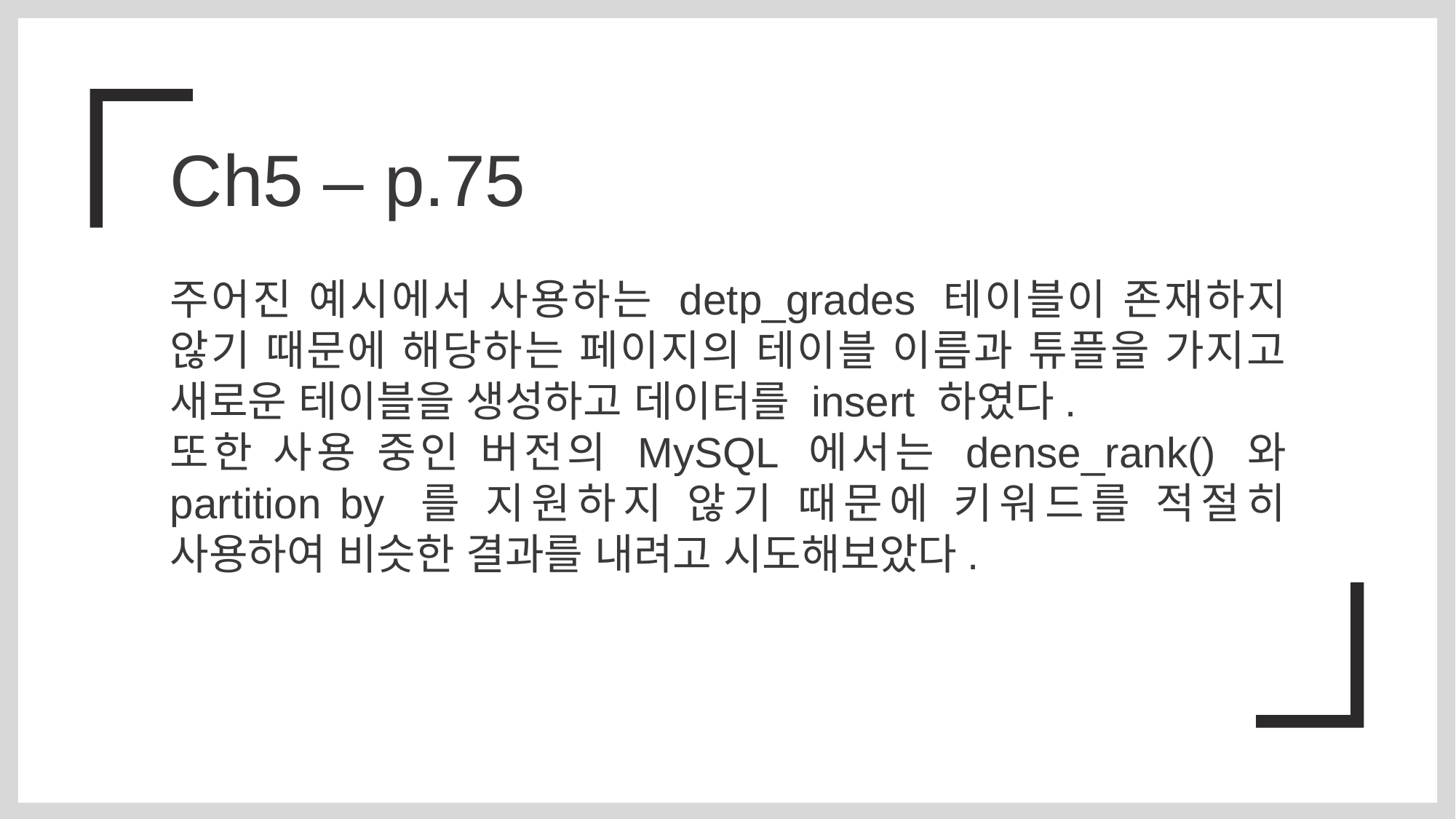

Ch5 – p.75
주어진 예시에서 사용하는 detp_grades 테이블이 존재하지 않기 때문에 해당하는 페이지의 테이블 이름과 튜플을 가지고 새로운 테이블을 생성하고 데이터를 insert 하였다.
또한 사용 중인 버전의 MySQL 에서는 dense_rank() 와 partition by 를 지원하지 않기 때문에 키워드를 적절히 사용하여 비슷한 결과를 내려고 시도해보았다.